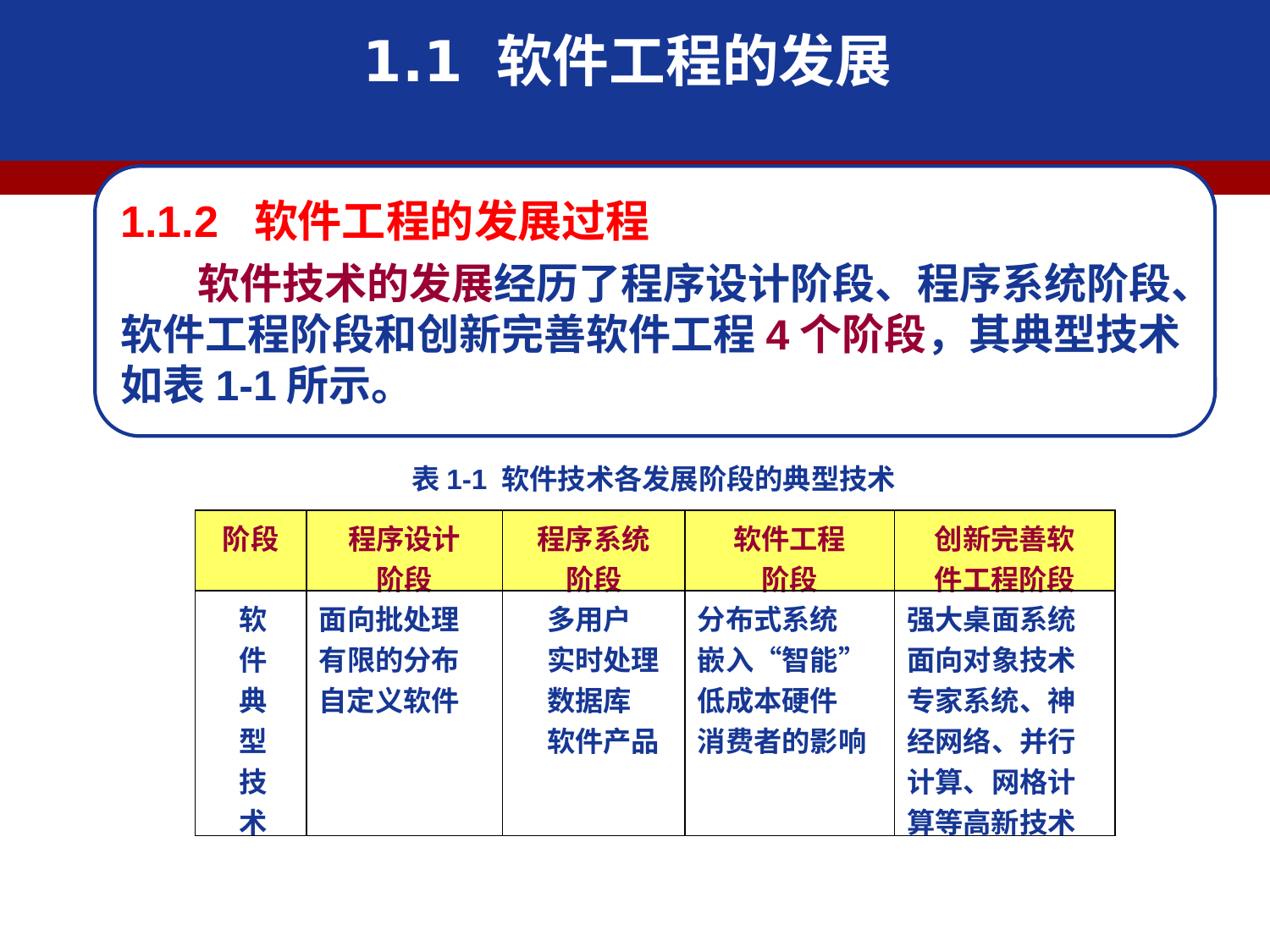

1.1 软件工程的发展

1.1.2  软件工程的发展过程
       软件技术的发展经历了程序设计阶段、程序系统阶段、软件工程阶段和创新完善软件工程4个阶段，其典型技术如表1-1所示。
         表1-1 软件技术各发展阶段的典型技术
| 阶段 | 程序设计 阶段 | 程序系统 阶段 | 软件工程 阶段 | 创新完善软 件工程阶段 |
| --- | --- | --- | --- | --- |
| 软 件 典 型 技 术 | 面向批处理 有限的分布 自定义软件 | 多用户 实时处理 数据库 软件产品 | 分布式系统 嵌入“智能” 低成本硬件 消费者的影响 | 强大桌面系统面向对象技术专家系统、神经网络、并行计算、网格计算等高新技术 |